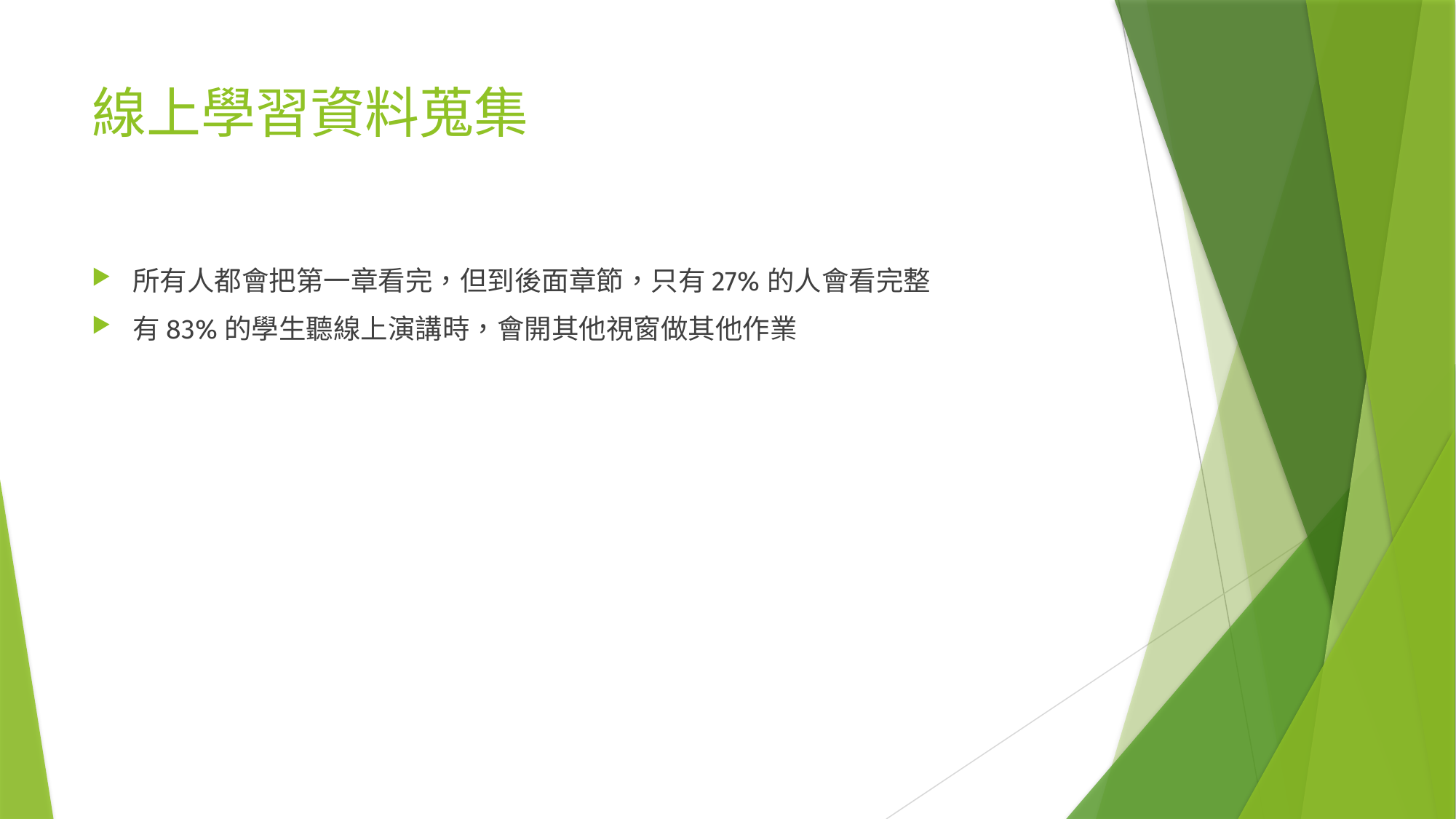

# 線上學習資料蒐集
所有人都會把第一章看完，但到後面章節，只有27%的人會看完整
有83%的學生聽線上演講時，會開其他視窗做其他作業